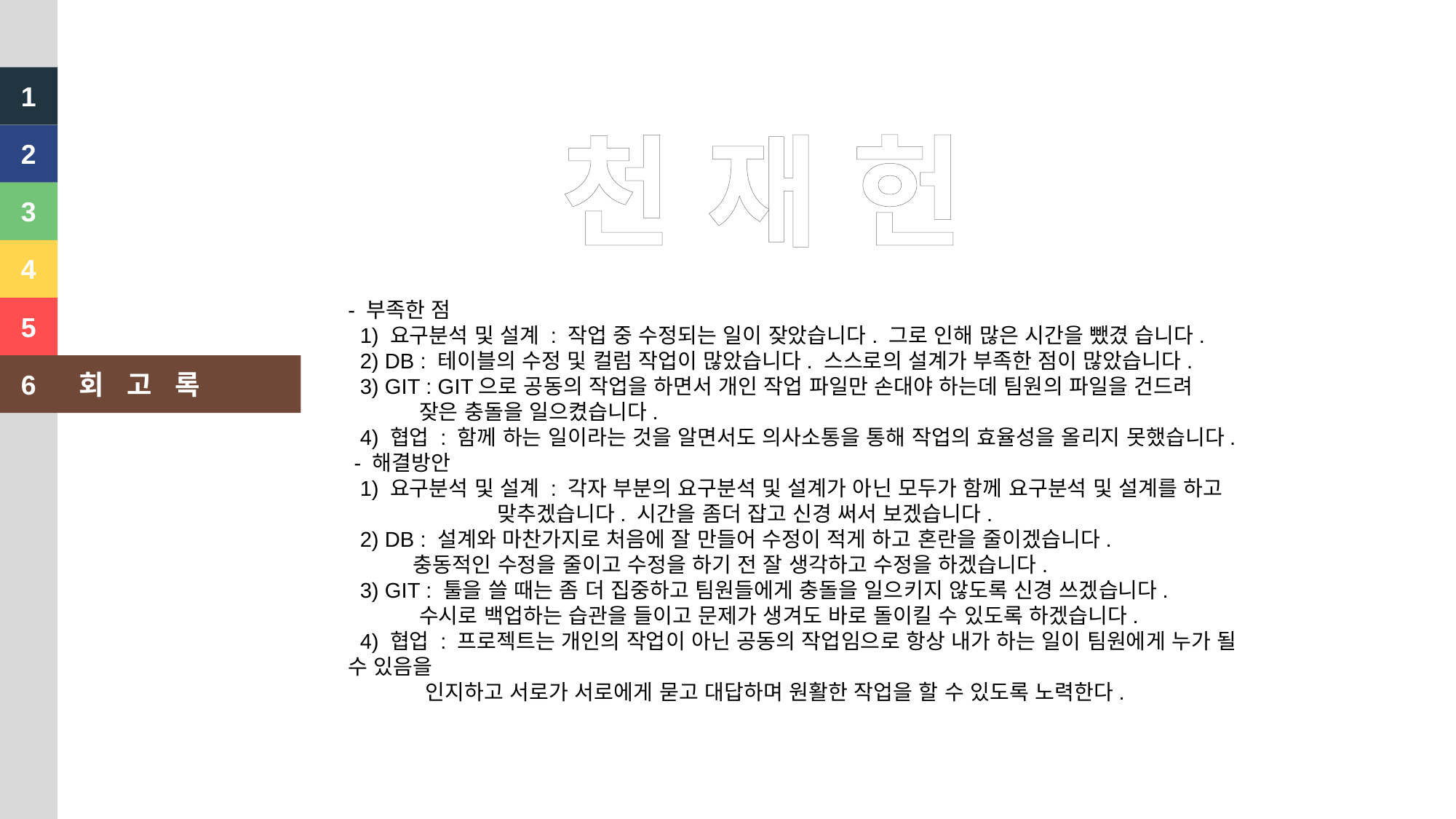

1
천 재 헌

2

3

4
- 부족한 점
  1) 요구분석 및 설계 : 작업 중 수정되는 일이 잦았습니다. 그로 인해 많은 시간을 뺐겼 습니다.
  2) DB : 테이블의 수정 및 컬럼 작업이 많았습니다. 스스로의 설계가 부족한 점이 많았습니다.
  3) GIT : GIT으로 공동의 작업을 하면서 개인 작업 파일만 손대야 하는데 팀원의 파일을 건드려
           잦은 충돌을 일으켰습니다.
  4) 협업 : 함께 하는 일이라는 것을 알면서도 의사소통을 통해 작업의 효율성을 올리지 못했습니다.
 - 해결방안
  1) 요구분석 및 설계 : 각자 부분의 요구분석 및 설계가 아닌 모두가 함께 요구분석 및 설계를 하고
                        맞추겠습니다. 시간을 좀더 잡고 신경 써서 보겠습니다.
  2) DB : 설계와 마찬가지로 처음에 잘 만들어 수정이 적게 하고 혼란을 줄이겠습니다.
          충동적인 수정을 줄이고 수정을 하기 전 잘 생각하고 수정을 하겠습니다.
  3) GIT : 툴을 쓸 때는 좀 더 집중하고 팀원들에게 충돌을 일으키지 않도록 신경 쓰겠습니다.
           수시로 백업하는 습관을 들이고 문제가 생겨도 바로 돌이킬 수 있도록 하겠습니다.
  4) 협업 : 프로젝트는 개인의 작업이 아닌 공동의 작업임으로 항상 내가 하는 일이 팀원에게 누가 될 수 있음을
            인지하고 서로가 서로에게 묻고 대답하며 원활한 작업을 할 수 있도록 노력한다.

5

6
회   고   록